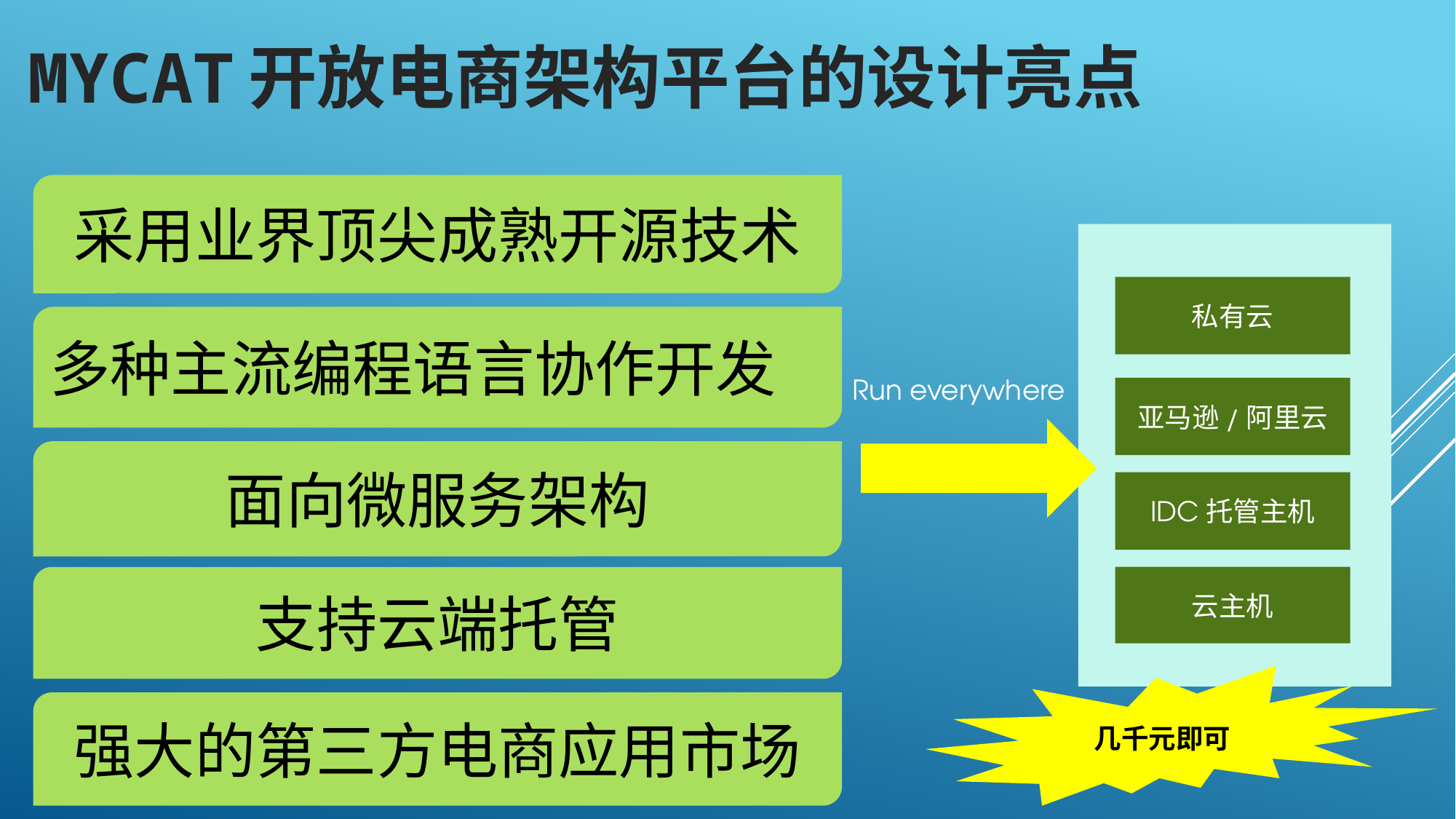

Mycat开放电商架构平台的设计亮点
采用业界顶尖成熟开源技术

私有云
多种主流编程语言协作开发
Run everywhere
亚马逊/阿里云

面向微服务架构
IDC托管主机
云主机
支持云端托管
几千元即可
强大的第三方电商应用市场